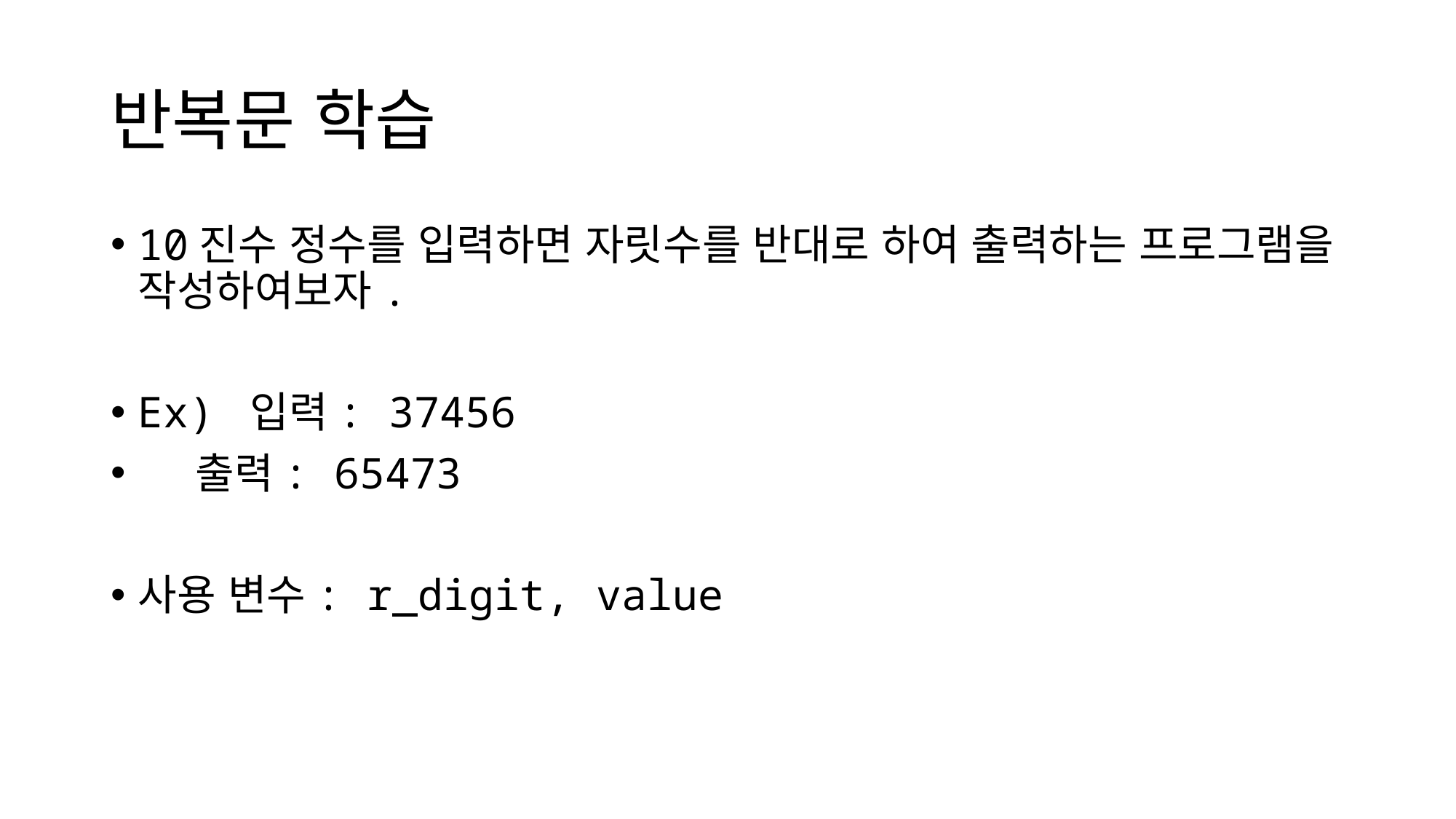

# 반복문 학습
10진수 정수를 입력하면 자릿수를 반대로 하여 출력하는 프로그램을 작성하여보자.

Ex) 입력: 37456
    출력: 65473

사용 변수: r_digit, value